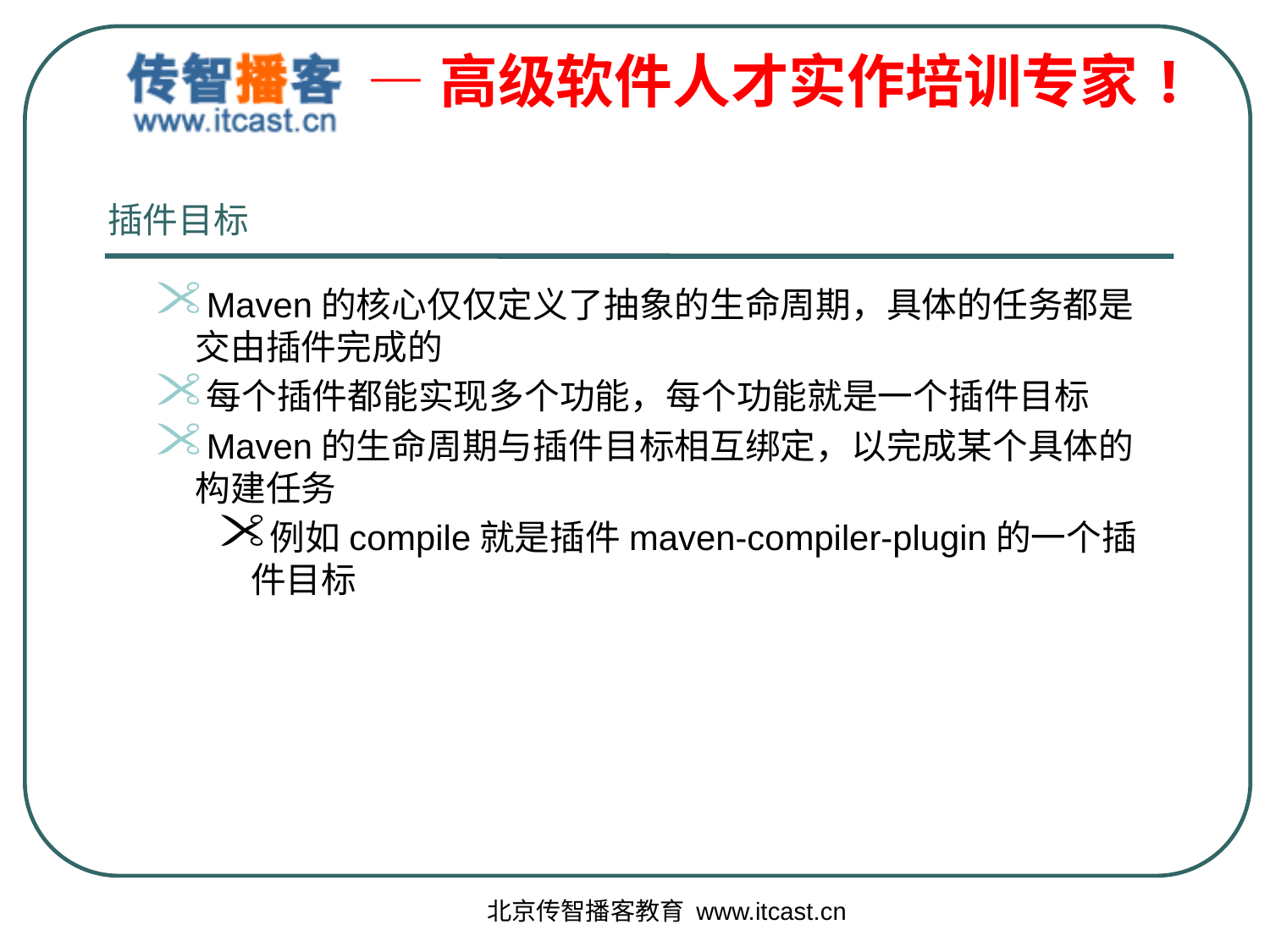

插件目标
Maven的核心仅仅定义了抽象的生命周期，具体的任务都是交由插件完成的
每个插件都能实现多个功能，每个功能就是一个插件目标
Maven的生命周期与插件目标相互绑定，以完成某个具体的构建任务
例如compile就是插件maven-compiler-plugin的一个插件目标

北京传智播客教育 www.itcast.cn